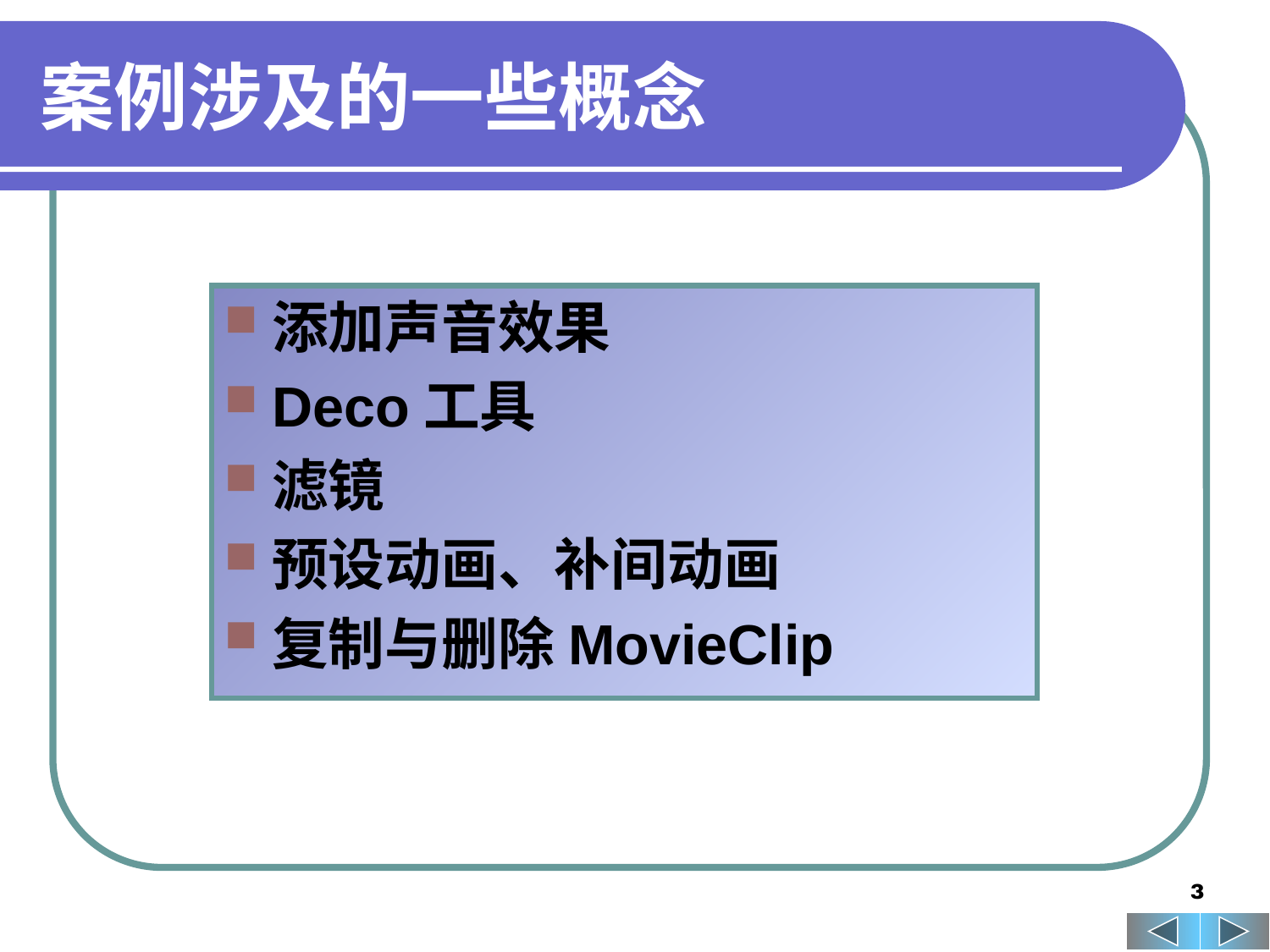

# 案例涉及的一些概念
添加声音效果
Deco工具
滤镜
预设动画、补间动画
复制与删除MovieClip
3